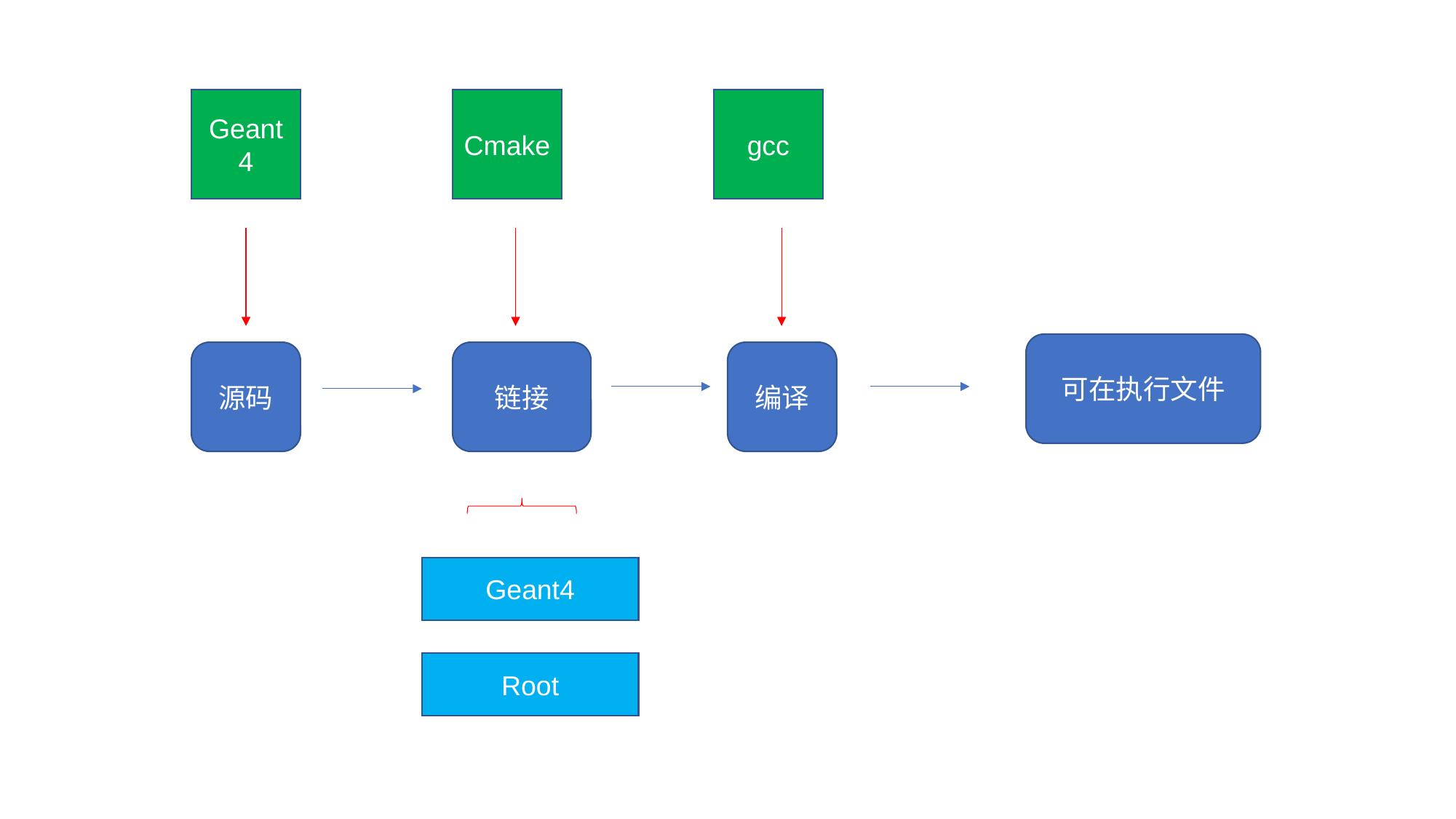

Geant4
Cmake
gcc
可在执行文件
源码
链接
编译

Geant4
Root